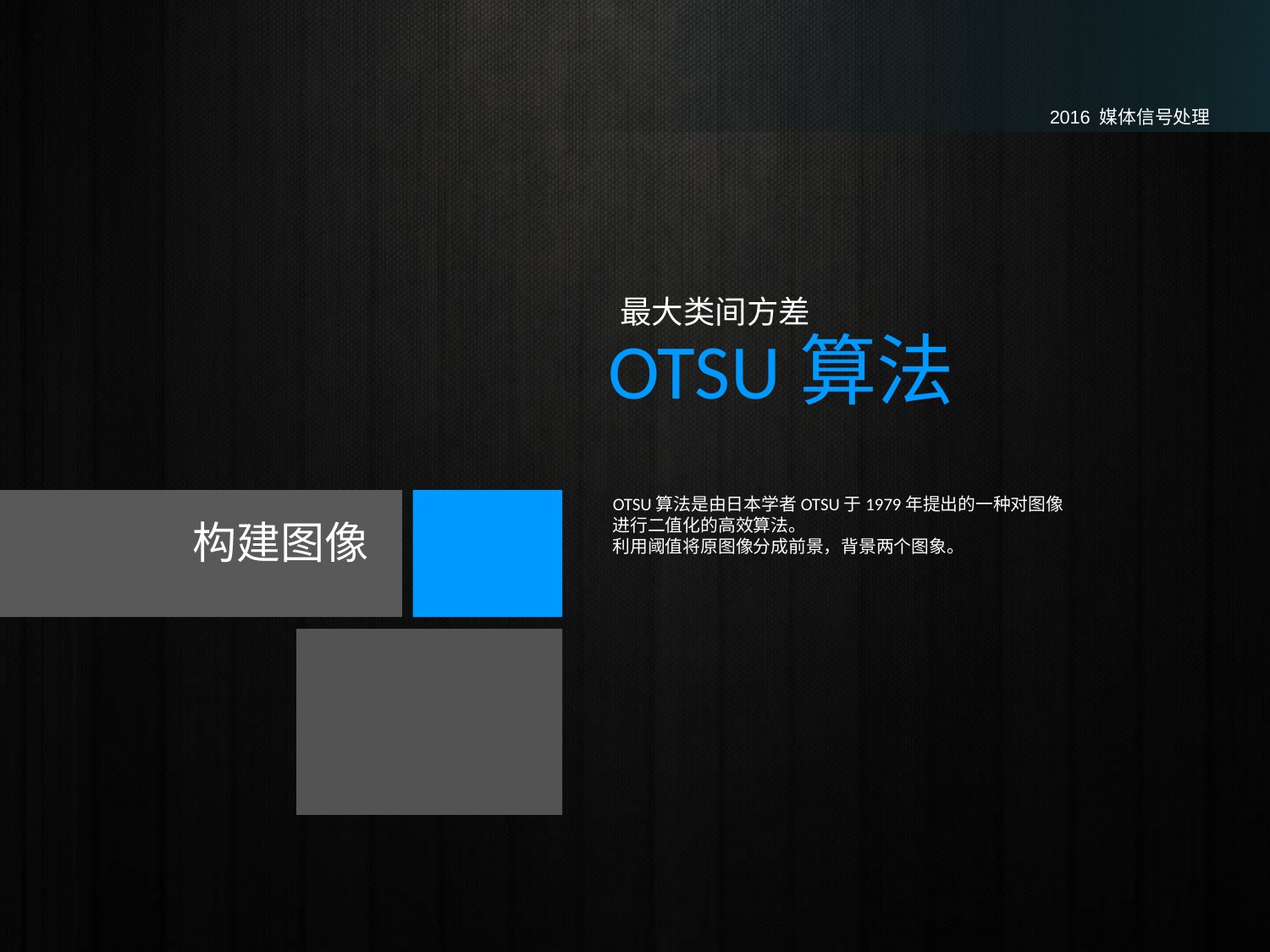

2016 媒体信号处理
 最大类间方差
OTSU算法

OTSU算法是由日本学者OTSU于1979年提出的一种对图像进行二值化的高效算法。
利用阈值将原图像分成前景，背景两个图象。

构建图像